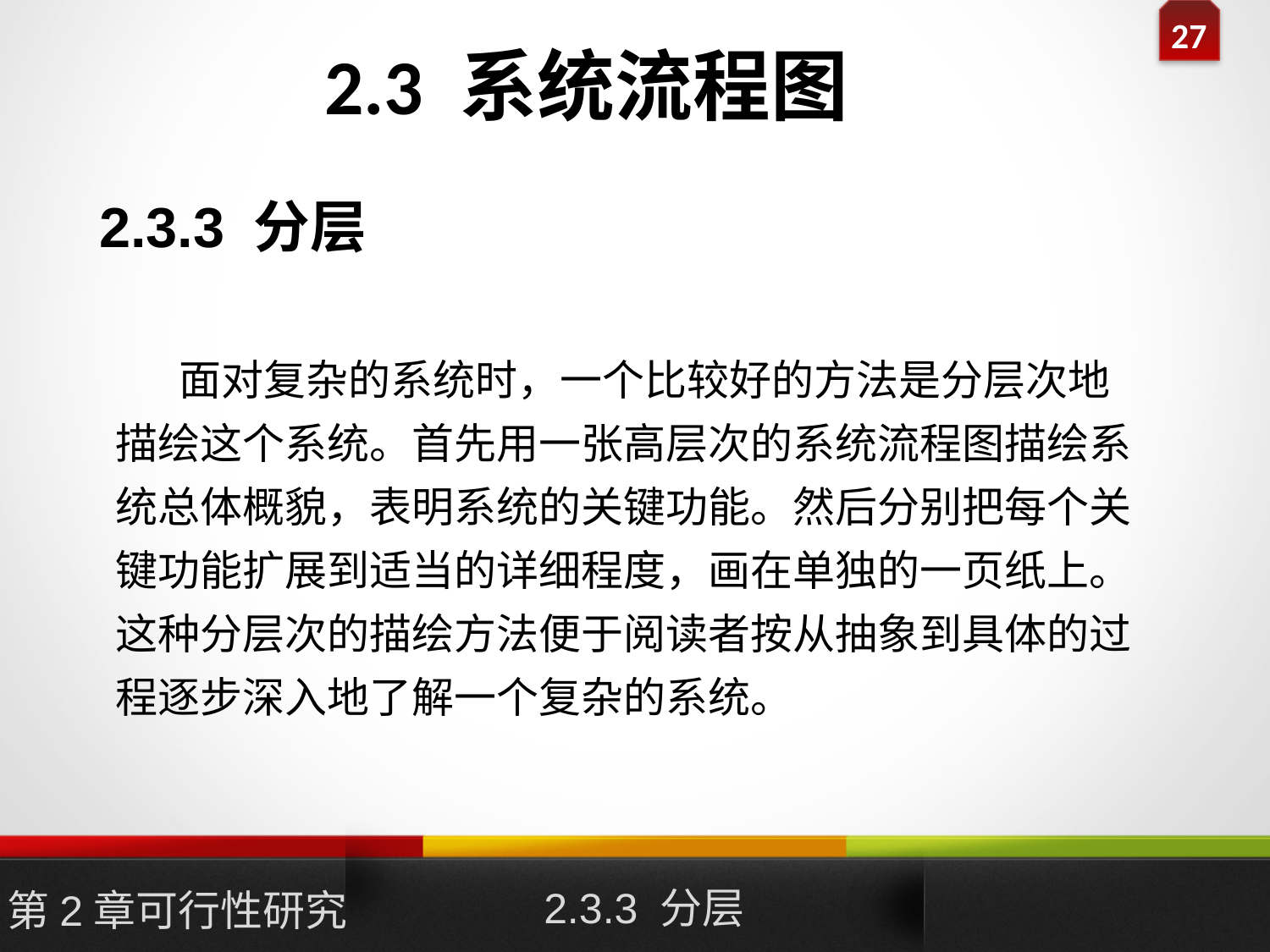

# 2.3 系统流程图
2.3.3 分层
面对复杂的系统时，一个比较好的方法是分层次地描绘这个系统。首先用一张高层次的系统流程图描绘系统总体概貌，表明系统的关键功能。然后分别把每个关键功能扩展到适当的详细程度，画在单独的一页纸上。这种分层次的描绘方法便于阅读者按从抽象到具体的过程逐步深入地了解一个复杂的系统。
2.3.3 分层
第2章可行性研究